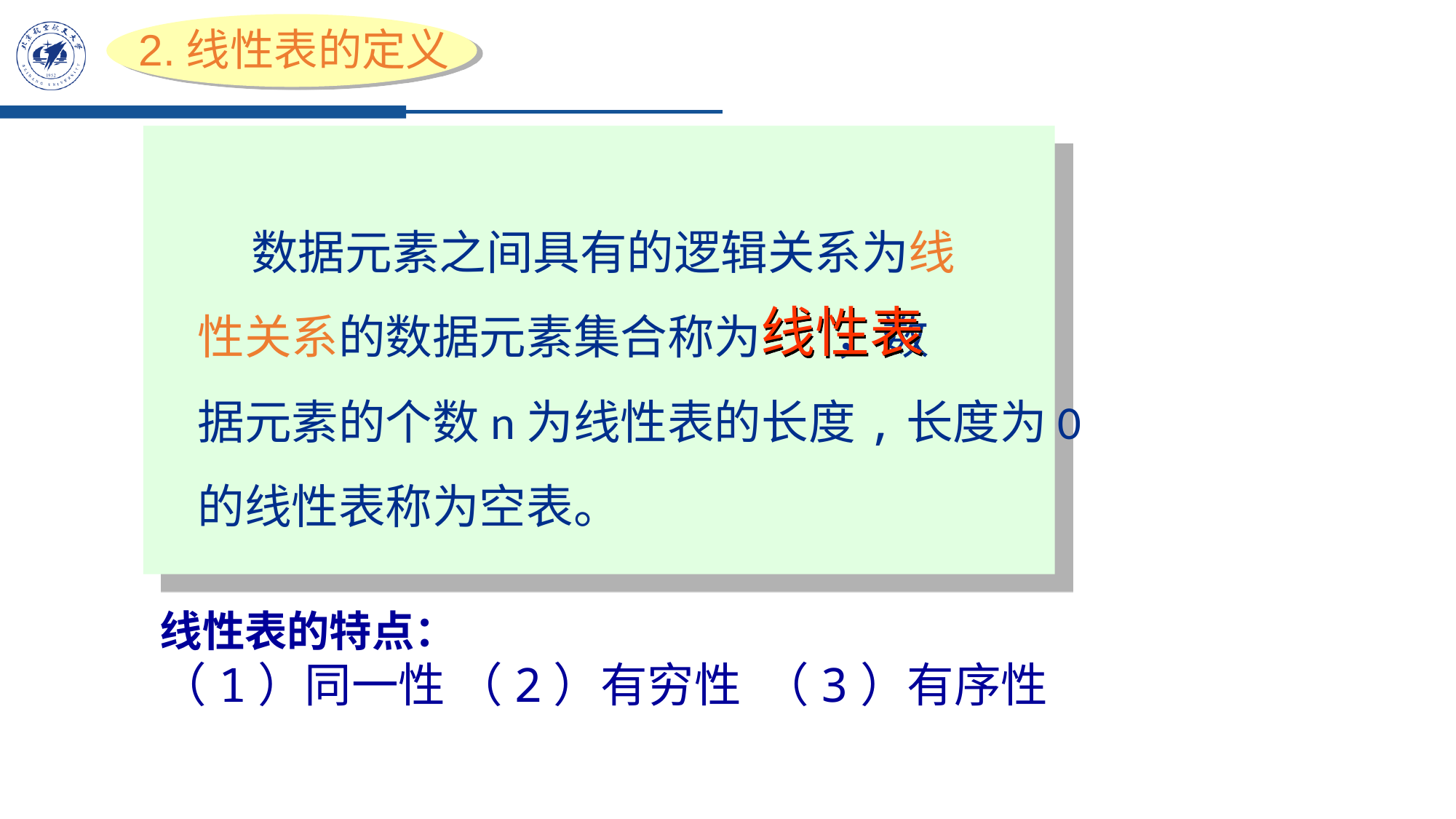

2.线性表的定义

    数据元素之间具有的逻辑关系为线
性关系的数据元素集合称为       ，数
据元素的个数n为线性表的长度,长度为0
的线性表称为空表。
线性表
线性表的特点：
（1）同一性 （2）有穷性  （3）有序性